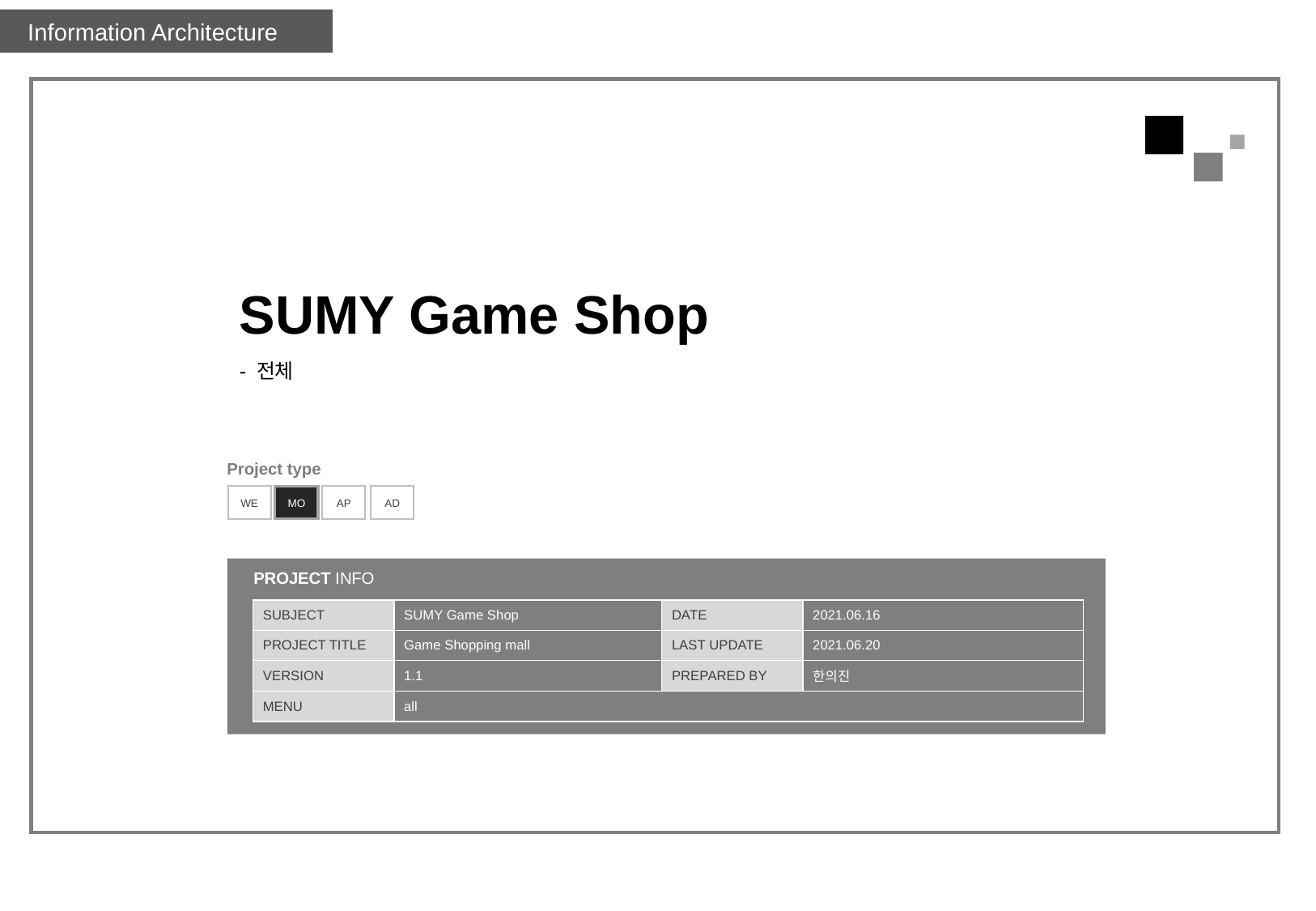

SUMY Game Shop
- 전체
Project type
WE
MO
AP
AD

PROJECT INFO
| SUBJECT | SUMY Game Shop | DATE | 2021.06.16 |
| --- | --- | --- | --- |
| PROJECT TITLE | Game Shopping mall | LAST UPDATE | 2021.06.20 |
| VERSION | 1.1 | PREPARED BY | 한의진 |
| MENU | all |  |  |